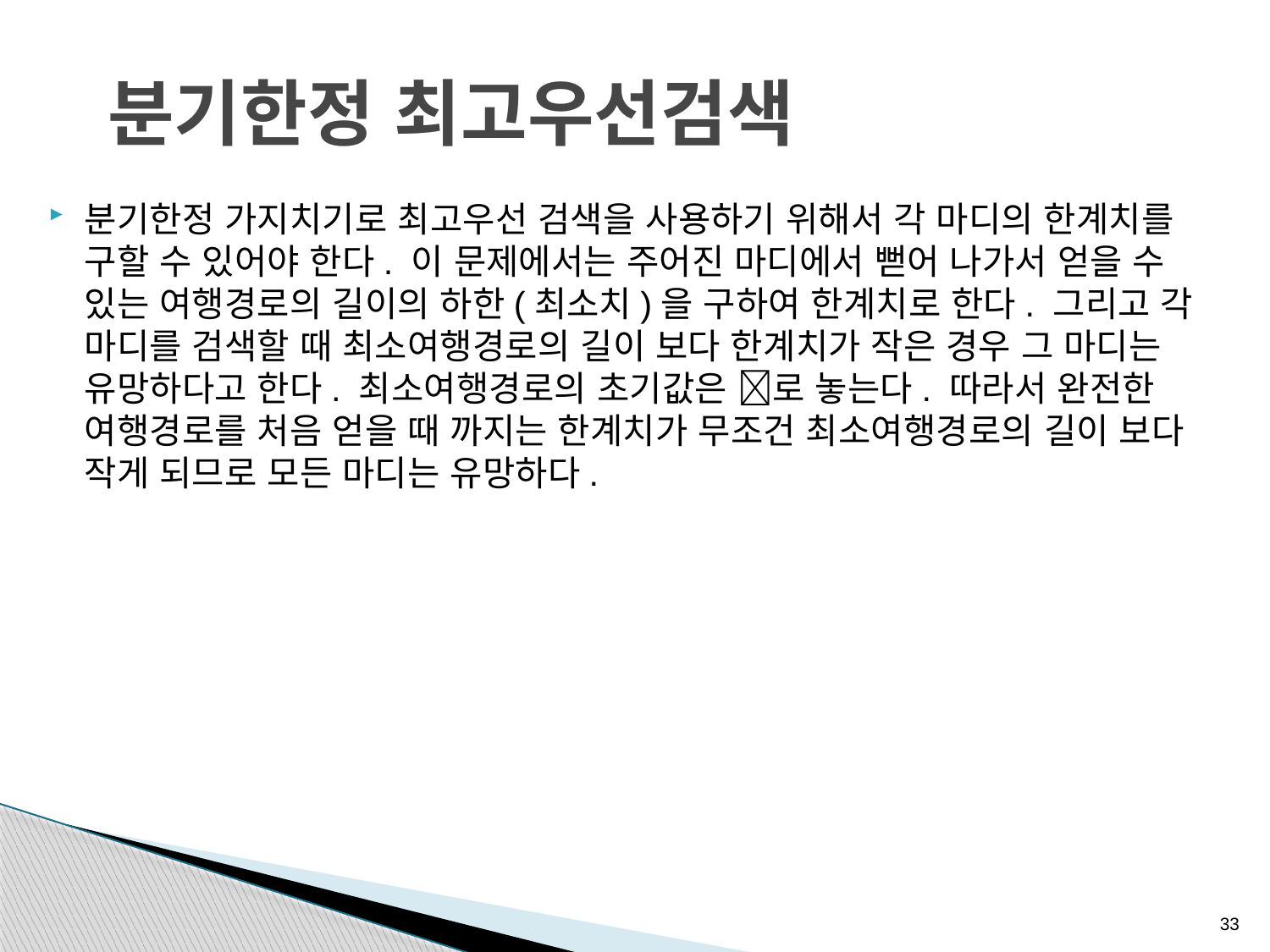

# 분기한정 최고우선검색
분기한정 가지치기로 최고우선 검색을 사용하기 위해서 각 마디의 한계치를 구할 수 있어야 한다. 이 문제에서는 주어진 마디에서 뻗어 나가서 얻을 수 있는 여행경로의 길이의 하한(최소치)을 구하여 한계치로 한다. 그리고 각 마디를 검색할 때 최소여행경로의 길이 보다 한계치가 작은 경우 그 마디는 유망하다고 한다. 최소여행경로의 초기값은 ∞로 놓는다. 따라서 완전한 여행경로를 처음 얻을 때 까지는 한계치가 무조건 최소여행경로의 길이 보다 작게 되므로 모든 마디는 유망하다.
33